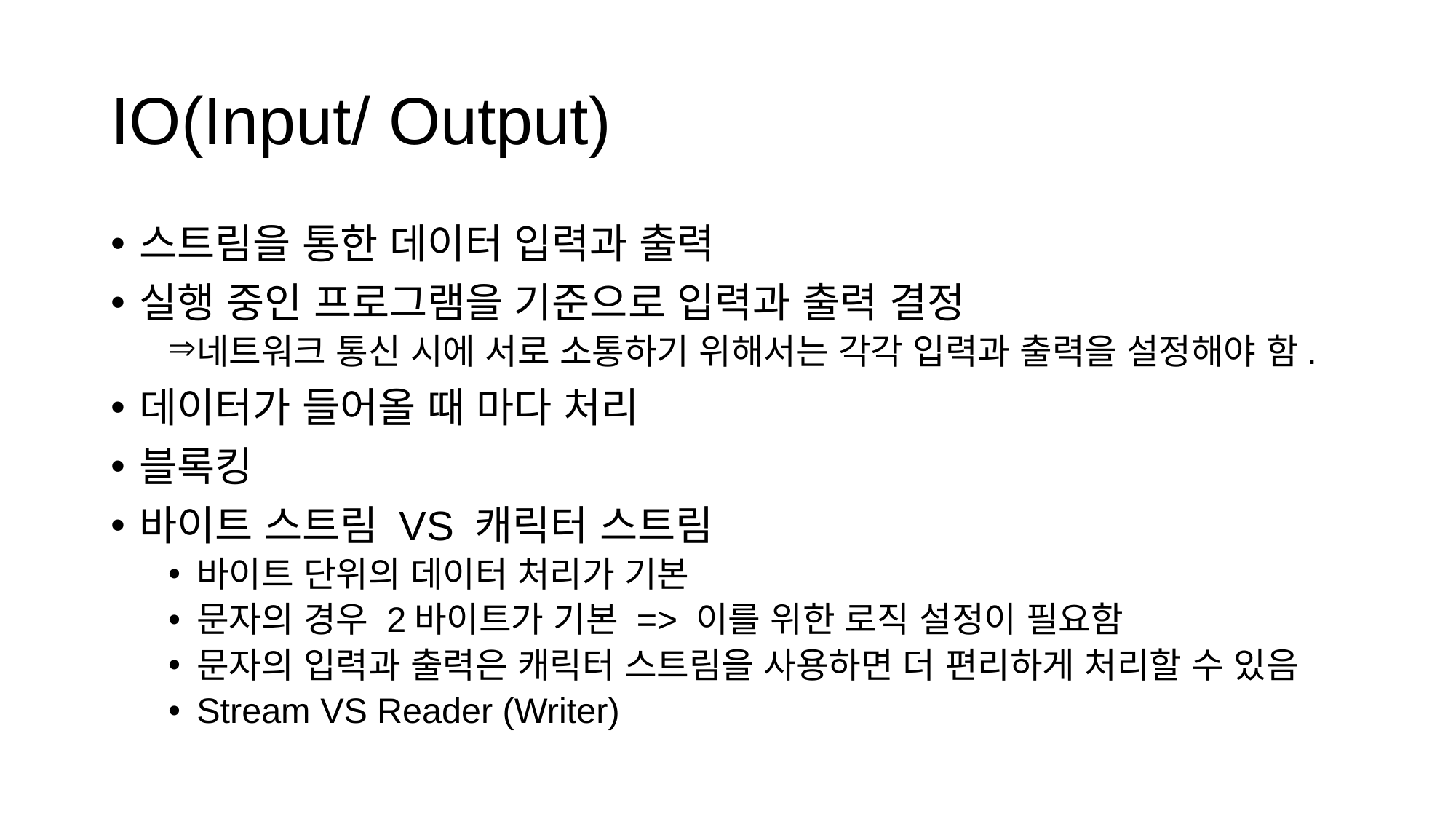

# IO(Input/ Output)
스트림을 통한 데이터 입력과 출력
실행 중인 프로그램을 기준으로 입력과 출력 결정
네트워크 통신 시에 서로 소통하기 위해서는 각각 입력과 출력을 설정해야 함.
데이터가 들어올 때 마다 처리
블록킹
바이트 스트림 VS 캐릭터 스트림
바이트 단위의 데이터 처리가 기본
문자의 경우 2바이트가 기본 => 이를 위한 로직 설정이 필요함
문자의 입력과 출력은 캐릭터 스트림을 사용하면 더 편리하게 처리할 수 있음
Stream VS Reader (Writer)